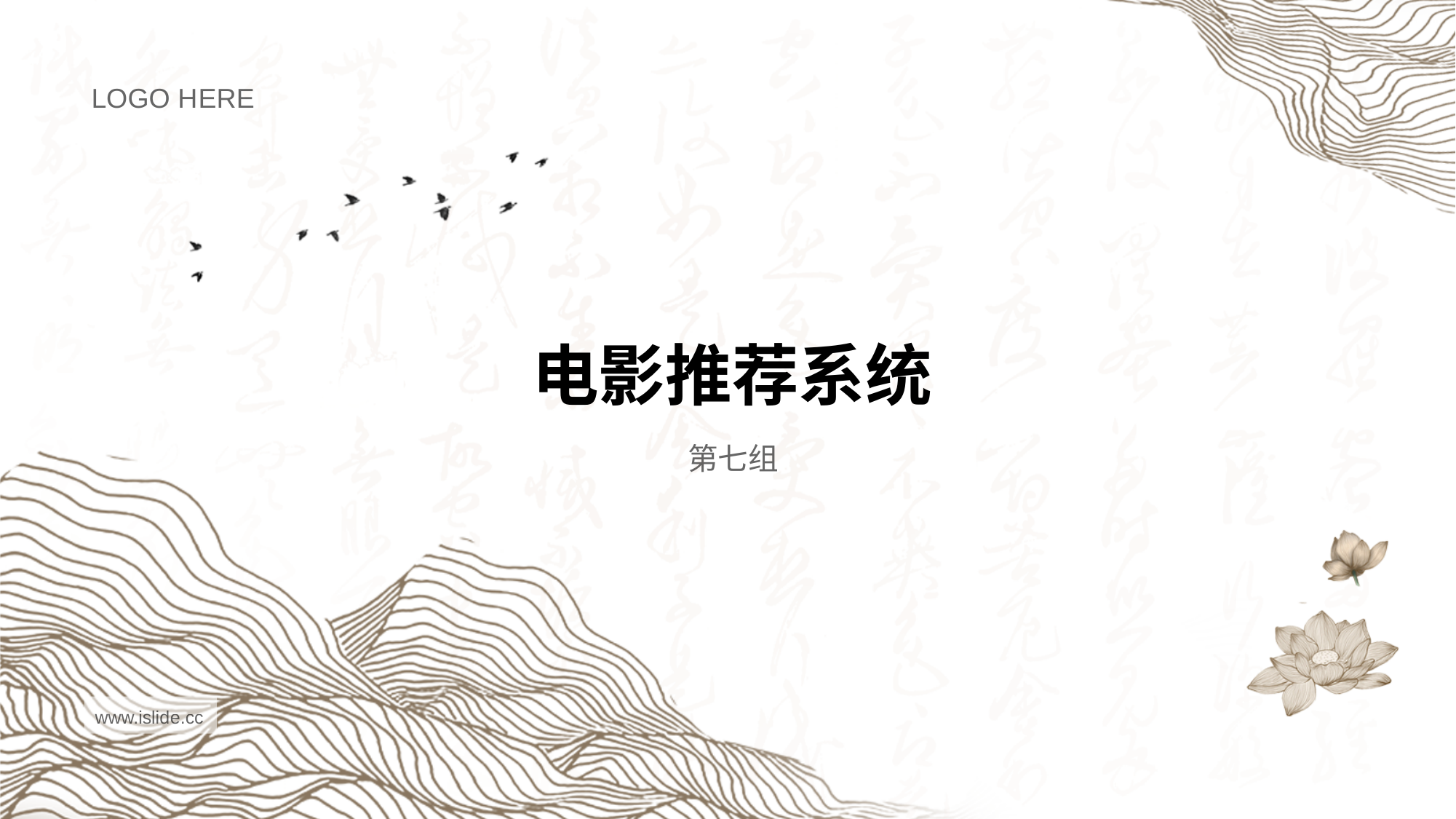

LOGO H  ERE
电影推荐系统
第七组
www.islid e.cc